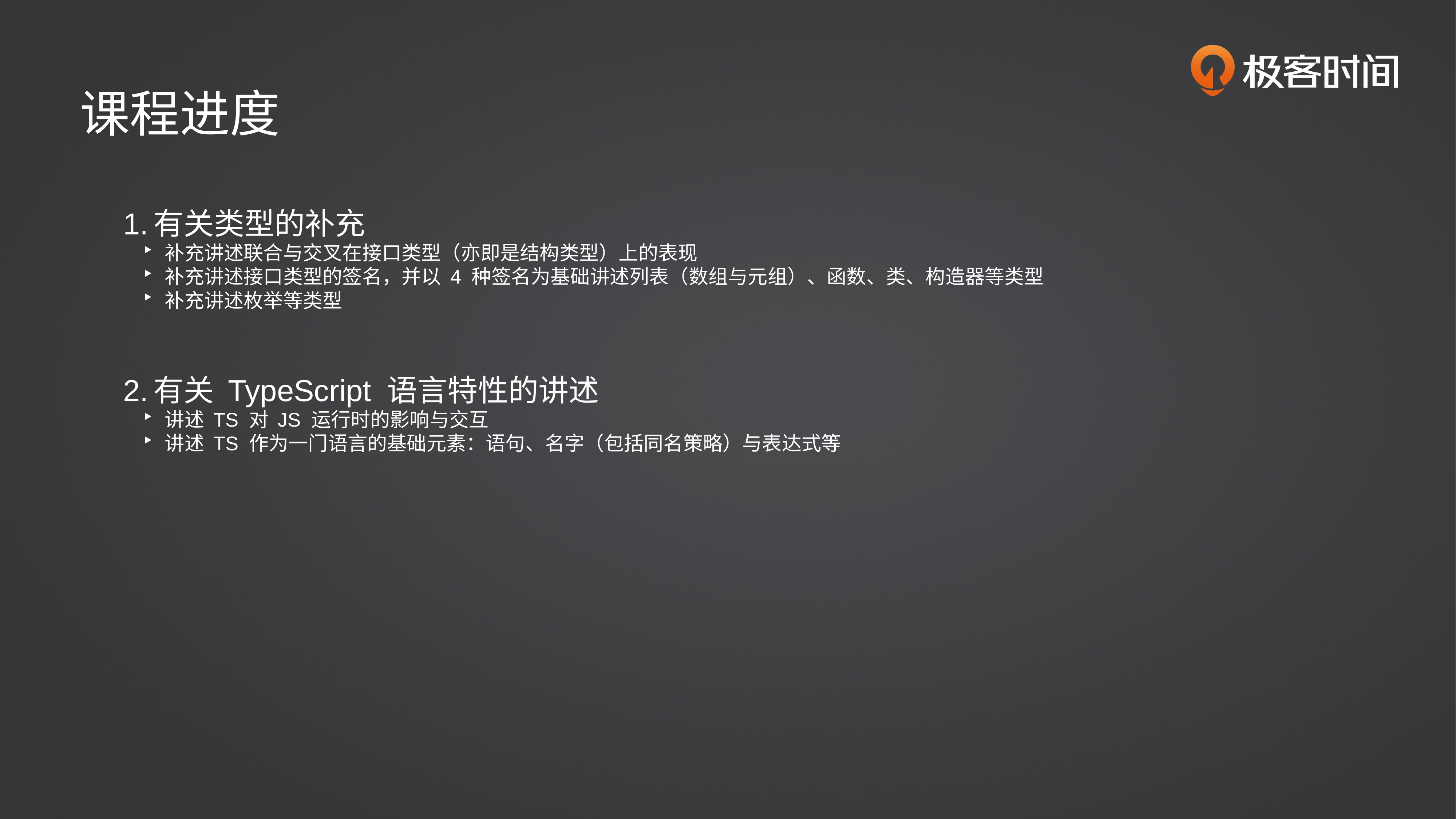

表达式类型
(re)evaluate of types
课程进度
有关类型的补充
补充讲述联合与交叉在接口类型（亦即是结构类型）上的表现
补充讲述接口类型的签名，并以 4 种签名为基础讲述列表（数组与元组）、函数、类、构造器等类型
补充讲述枚举等类型
有关 TypeScript 语言特性的讲述
讲述 TS 对 JS 运行时的影响与交互
讲述 TS 作为一门语言的基础元素：语句、名字（包括同名策略）与表达式等